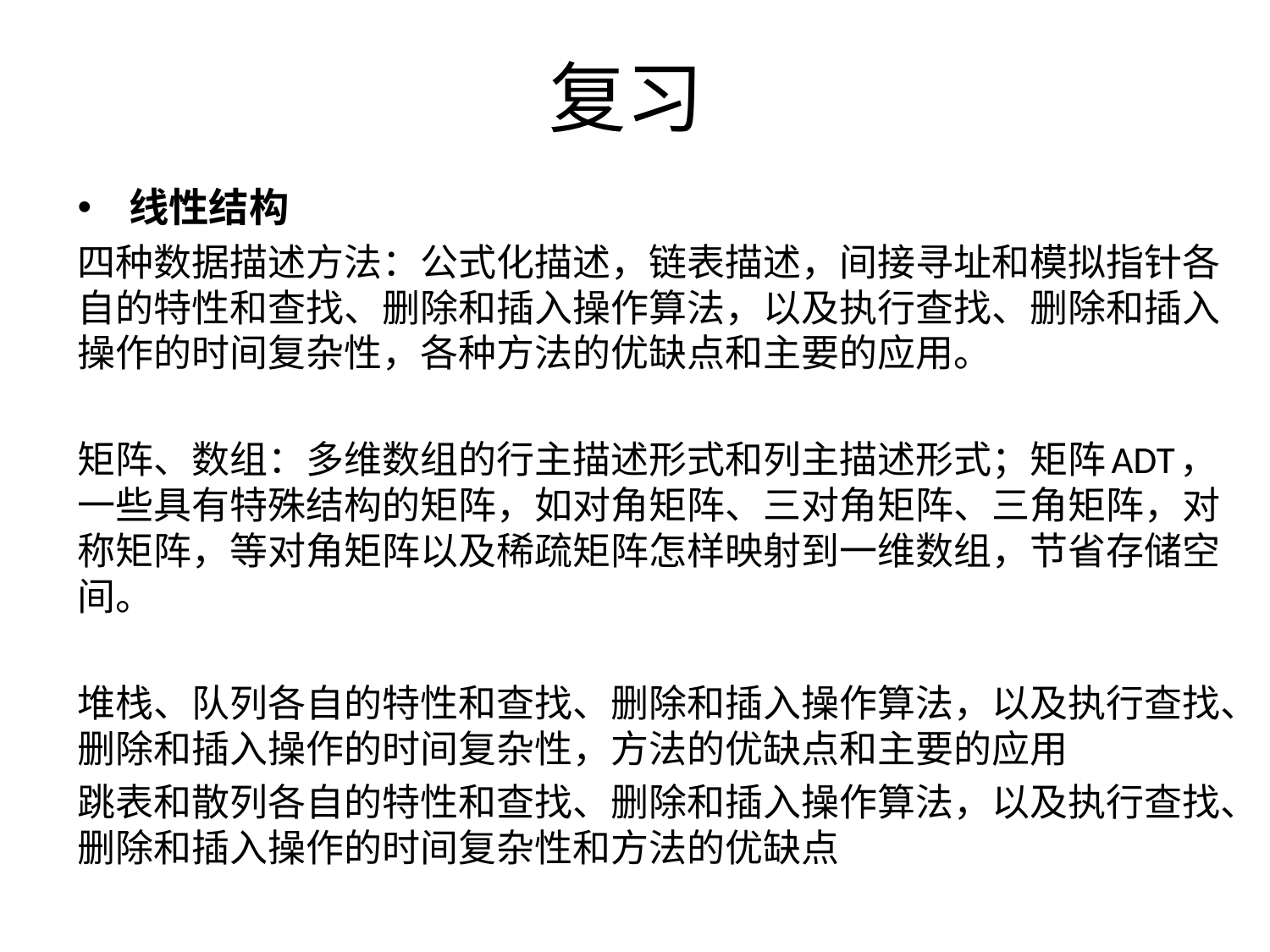

# 复习
线性结构
四种数据描述方法：公式化描述，链表描述，间接寻址和模拟指针各自的特性和查找、删除和插入操作算法，以及执行查找、删除和插入操作的时间复杂性，各种方法的优缺点和主要的应用。

矩阵、数组：多维数组的行主描述形式和列主描述形式；矩阵ADT，一些具有特殊结构的矩阵，如对角矩阵、三对角矩阵、三角矩阵，对称矩阵，等对角矩阵以及稀疏矩阵怎样映射到一维数组，节省存储空间。

堆栈、队列各自的特性和查找、删除和插入操作算法，以及执行查找、删除和插入操作的时间复杂性，方法的优缺点和主要的应用
跳表和散列各自的特性和查找、删除和插入操作算法，以及执行查找、删除和插入操作的时间复杂性和方法的优缺点